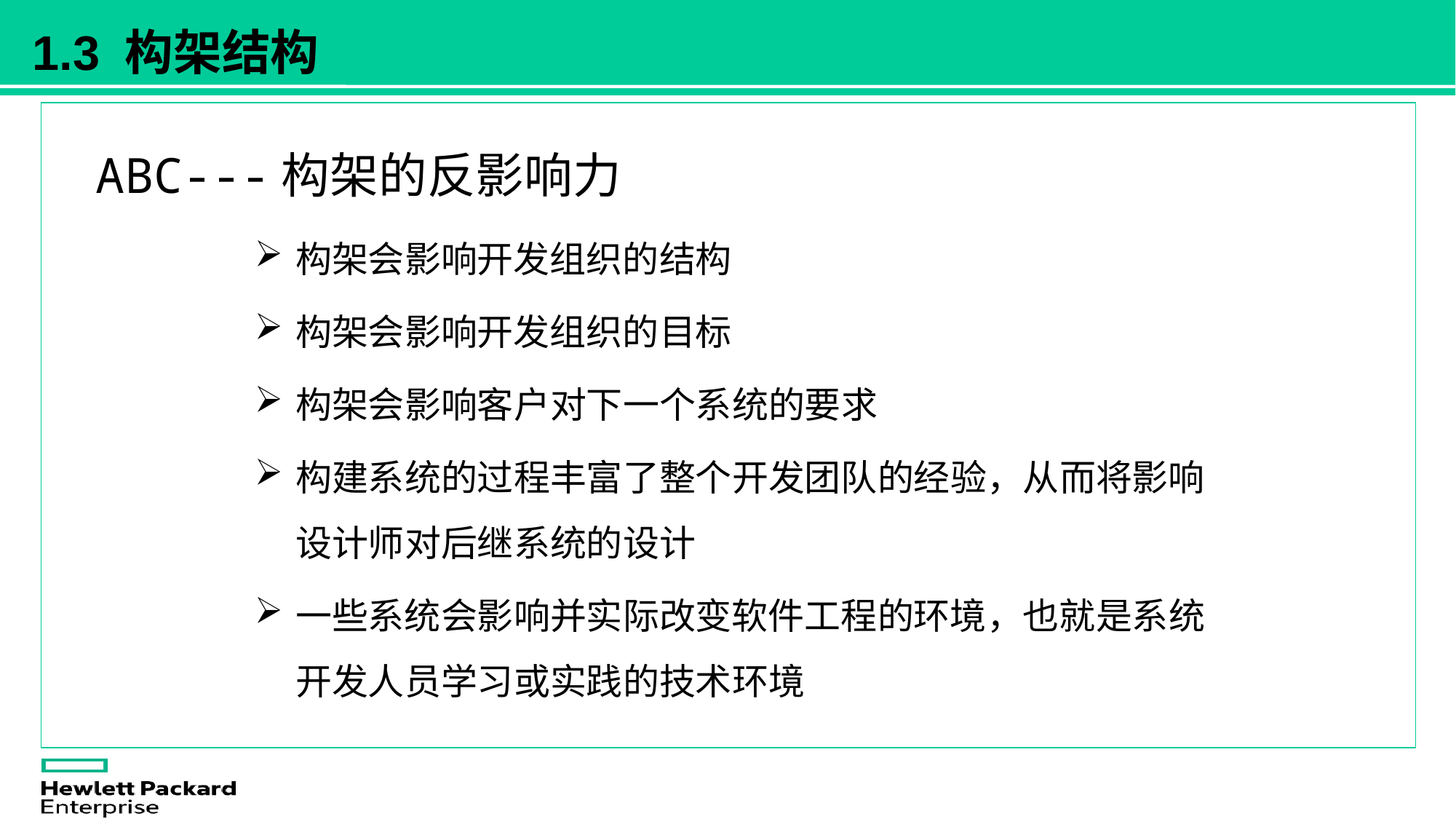

1.3 构架结构

ABC---构架的反影响力
构架会影响开发组织的结构
构架会影响开发组织的目标
构架会影响客户对下一个系统的要求
构建系统的过程丰富了整个开发团队的经验，从而将影响设计师对后继系统的设计
一些系统会影响并实际改变软件工程的环境，也就是系统开发人员学习或实践的技术环境